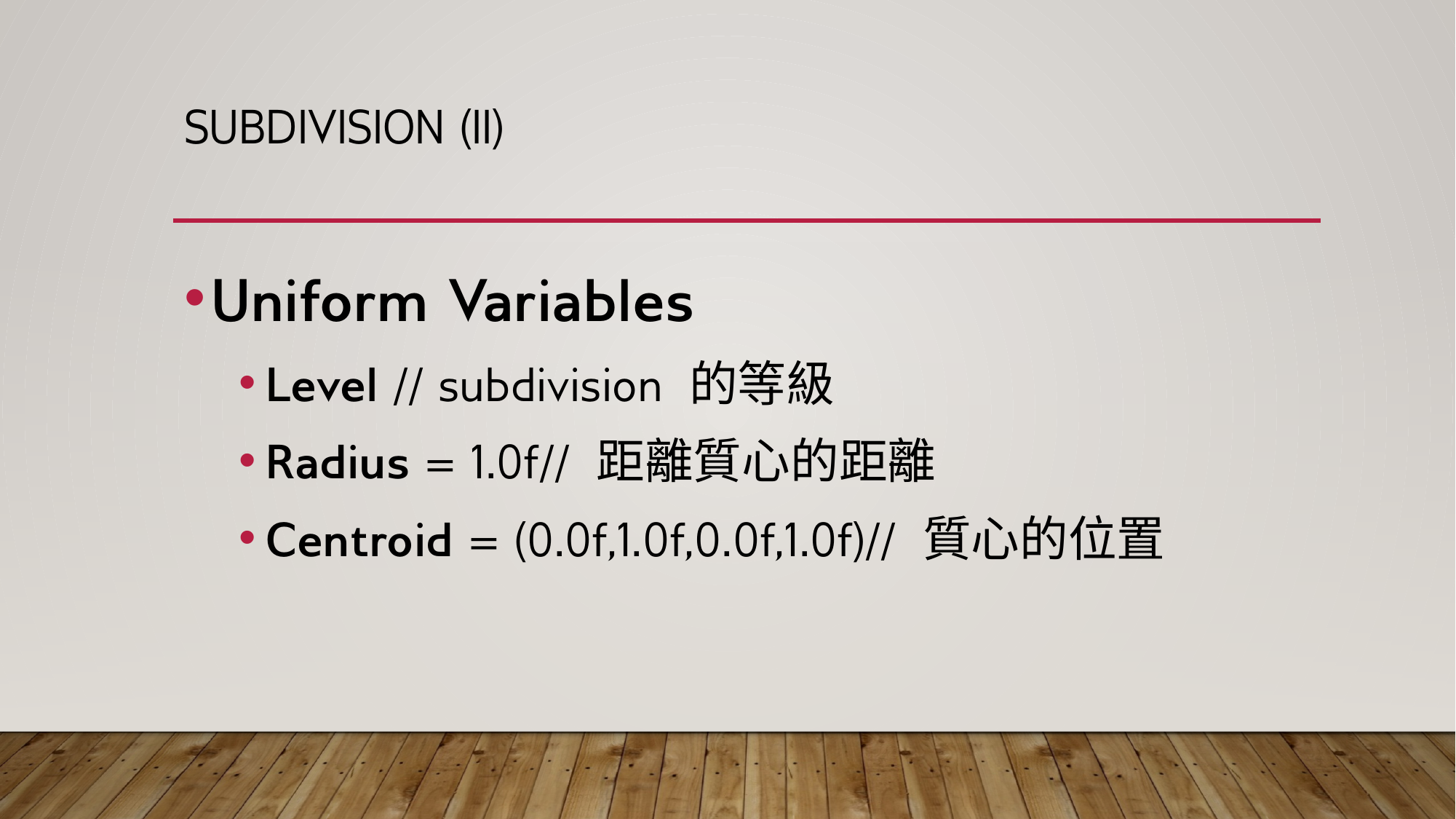

# Subdivision (II)
Uniform Variables
Level // subdivision 的等級
Radius = 1.0f// 距離質心的距離
Centroid = (0.0f,1.0f,0.0f,1.0f)// 質心的位置